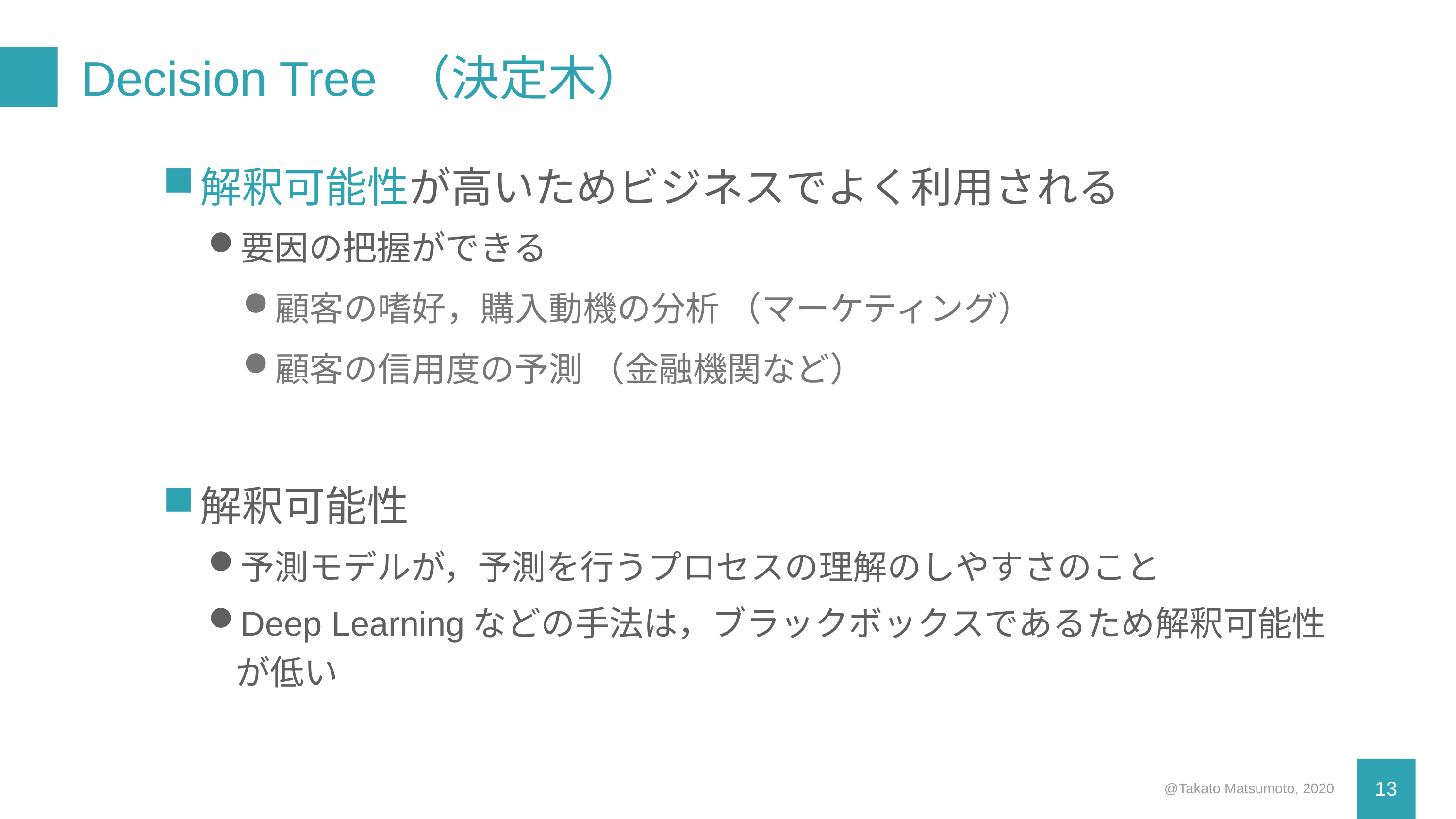

# Decision Tree （決定木）

解釈可能性が高いためビジネスでよく利用される
要因の把握ができる
顧客の嗜好，購入動機の分析 （マーケティング）
顧客の信用度の予測 （金融機関など）

解釈可能性
予測モデルが，予測を行うプロセスの理解のしやすさのこと
Deep Learningなどの手法は，ブラックボックスであるため解釈可能性が低い
@Takato Matsumoto, 2020
13